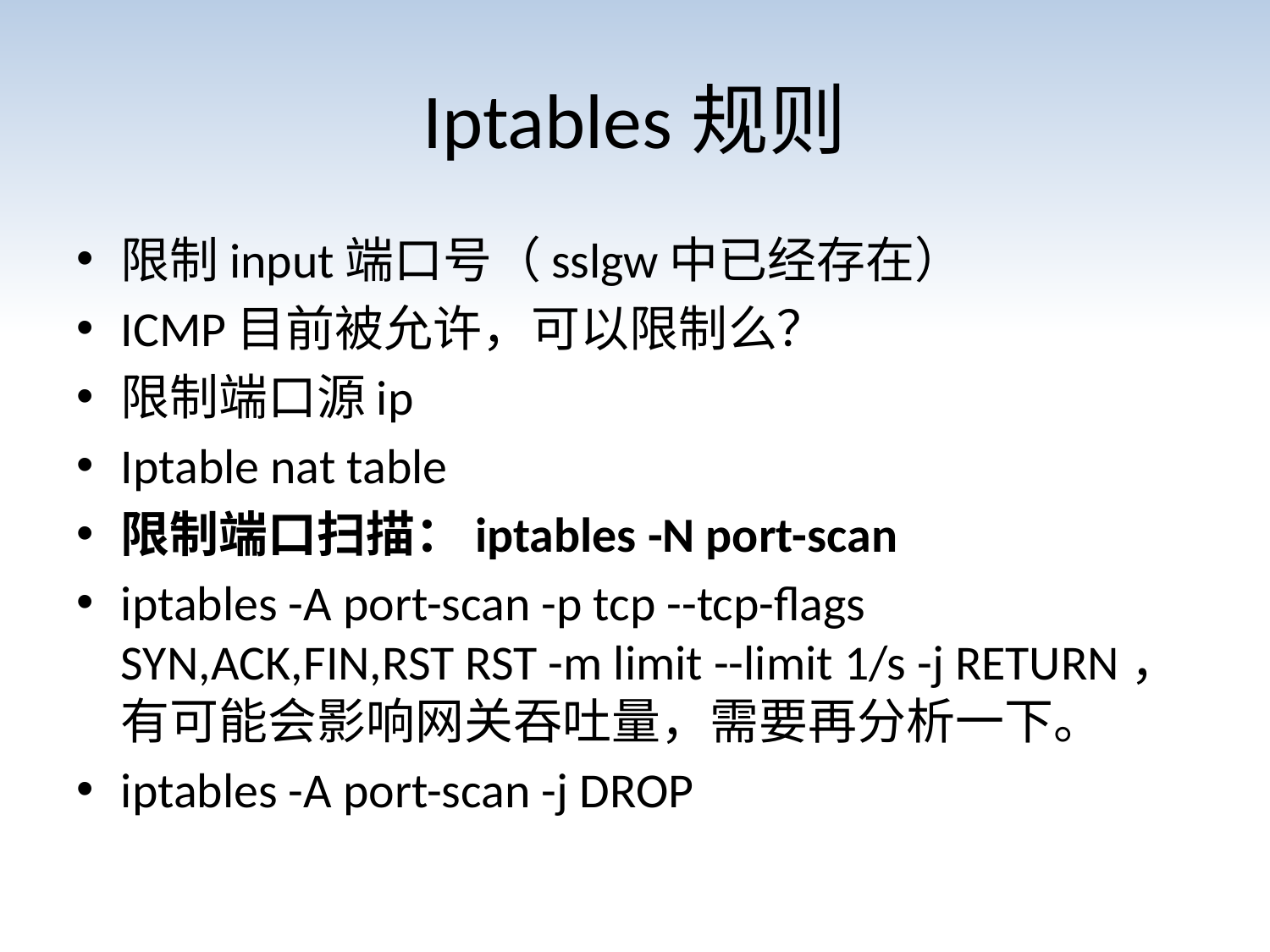

# Iptables规则
限制input端口号（sslgw中已经存在）
ICMP目前被允许，可以限制么？
限制端口源ip
Iptable nat table
限制端口扫描：iptables -N port-scan
iptables -A port-scan -p tcp --tcp-flags SYN,ACK,FIN,RST RST -m limit --limit 1/s -j RETURN，有可能会影响网关吞吐量，需要再分析一下。
iptables -A port-scan -j DROP